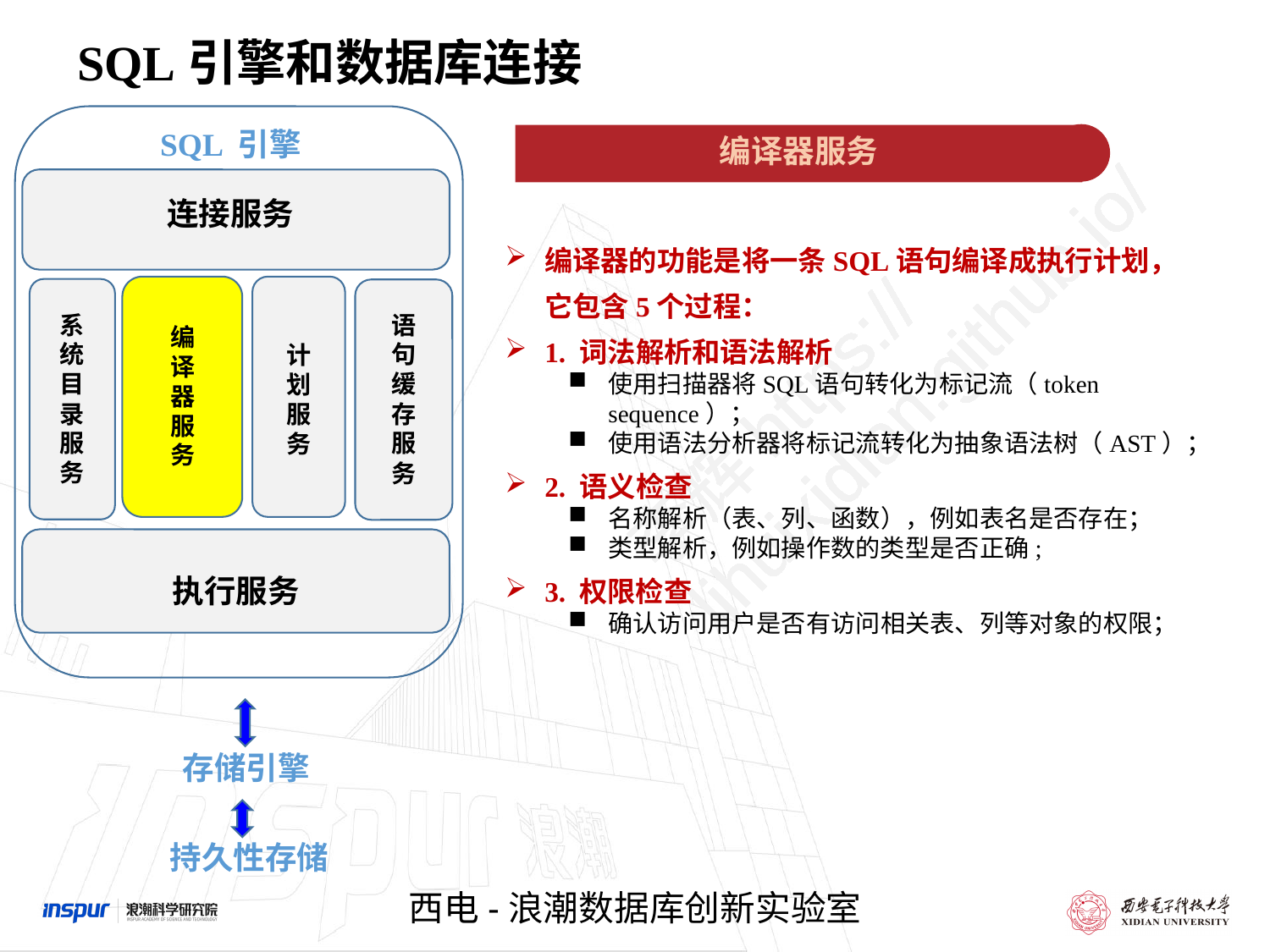

SQL引擎和数据库连接

SQL 引擎

编译器服务

连接服务
编译器的功能是将一条SQL语句编译成执行计划，它包含5个过程：
1. 词法解析和语法解析
使用扫描器将SQL语句转化为标记流（token sequence）；
使用语法分析器将标记流转化为抽象语法树（AST）；
2. 语义检查
名称解析（表、列、函数），例如表名是否存在；
类型解析，例如操作数的类型是否正确;
3. 权限检查
确认访问用户是否有访问相关表、列等对象的权限；

系
统
目
录
服
务
语
句
缓
存
服
务
编
译
器
服
务
计
划
服
务

执行服务

存储引擎

持久性存储